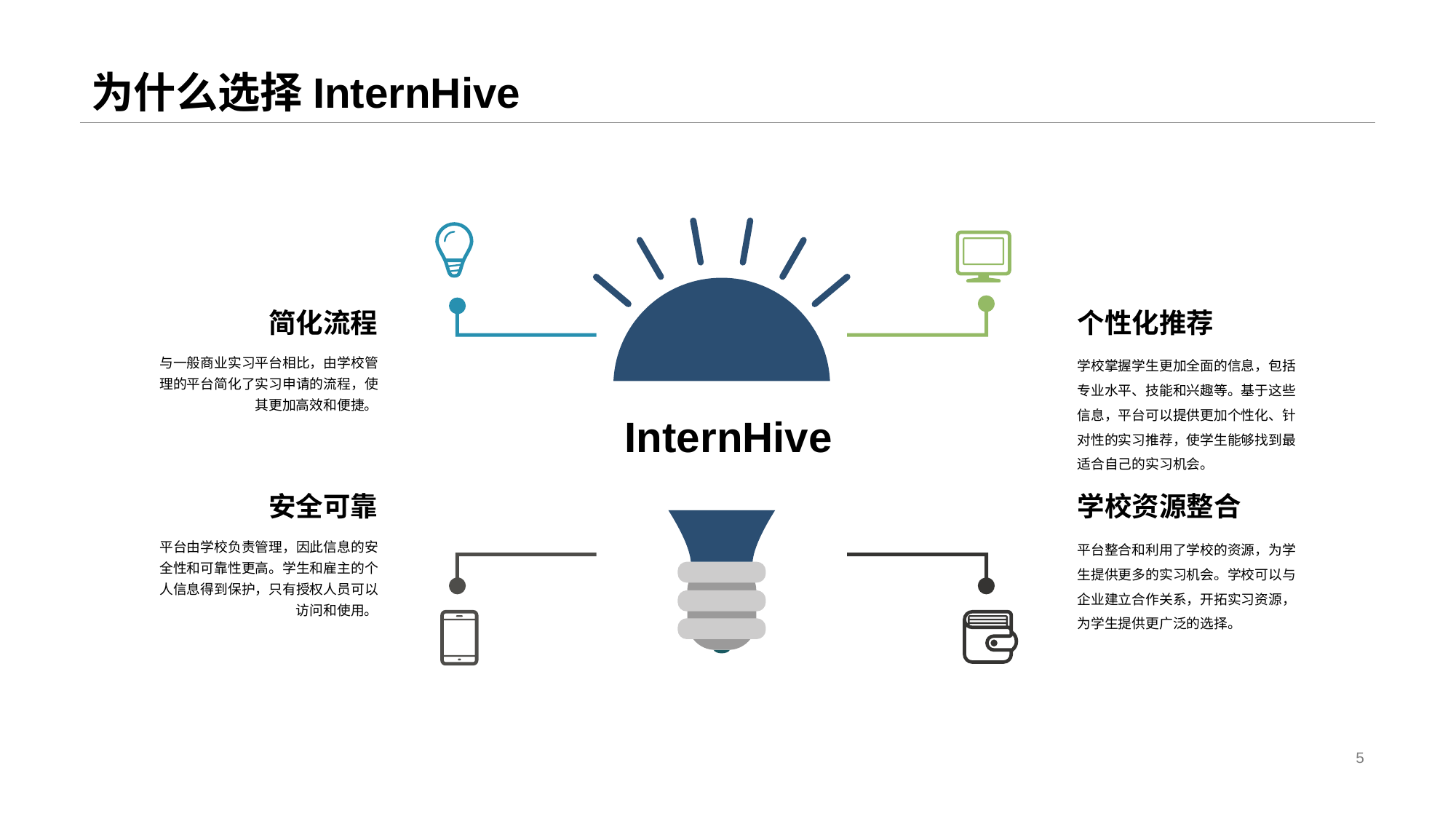

# 为什么选择InternHive

简化流程
与一般商业实习平台相比，由学校管理的平台简化了实习申请的流程，使其更加高效和便捷。

个性化推荐
学校掌握学生更加全面的信息，包括专业水平、技能和兴趣等。基于这些信息，平台可以提供更加个性化、针对性的实习推荐，使学生能够找到最适合自己的实习机会。
InternHive
安全可靠
平台由学校负责管理，因此信息的安全性和可靠性更高。学生和雇主的个人信息得到保护，只有授权人员可以访问和使用。

学校资源整合
平台整合和利用了学校的资源，为学生提供更多的实习机会。学校可以与企业建立合作关系，开拓实习资源，为学生提供更广泛的选择。

5